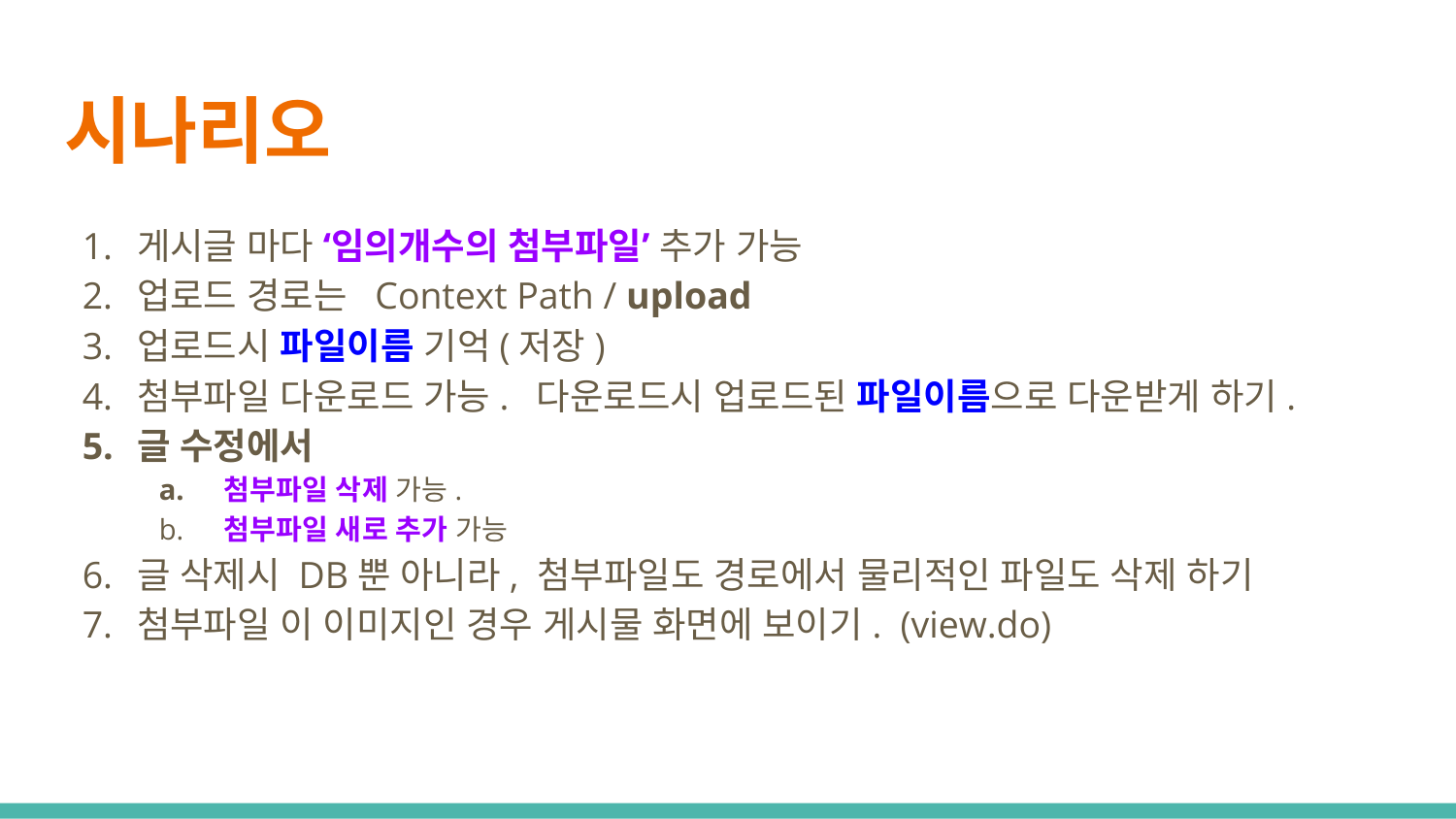

# 시나리오
게시글 마다 ‘임의개수의 첨부파일’ 추가 가능
업로드 경로는  Context Path / upload
업로드시 파일이름 기억(저장)
첨부파일 다운로드 가능.  다운로드시 업로드된 파일이름으로 다운받게 하기.
글 수정에서
 첨부파일 삭제 가능.
 첨부파일 새로 추가 가능
글 삭제시 DB뿐 아니라, 첨부파일도 경로에서 물리적인 파일도 삭제 하기
첨부파일 이 이미지인 경우 게시물 화면에 보이기.  (view.do)